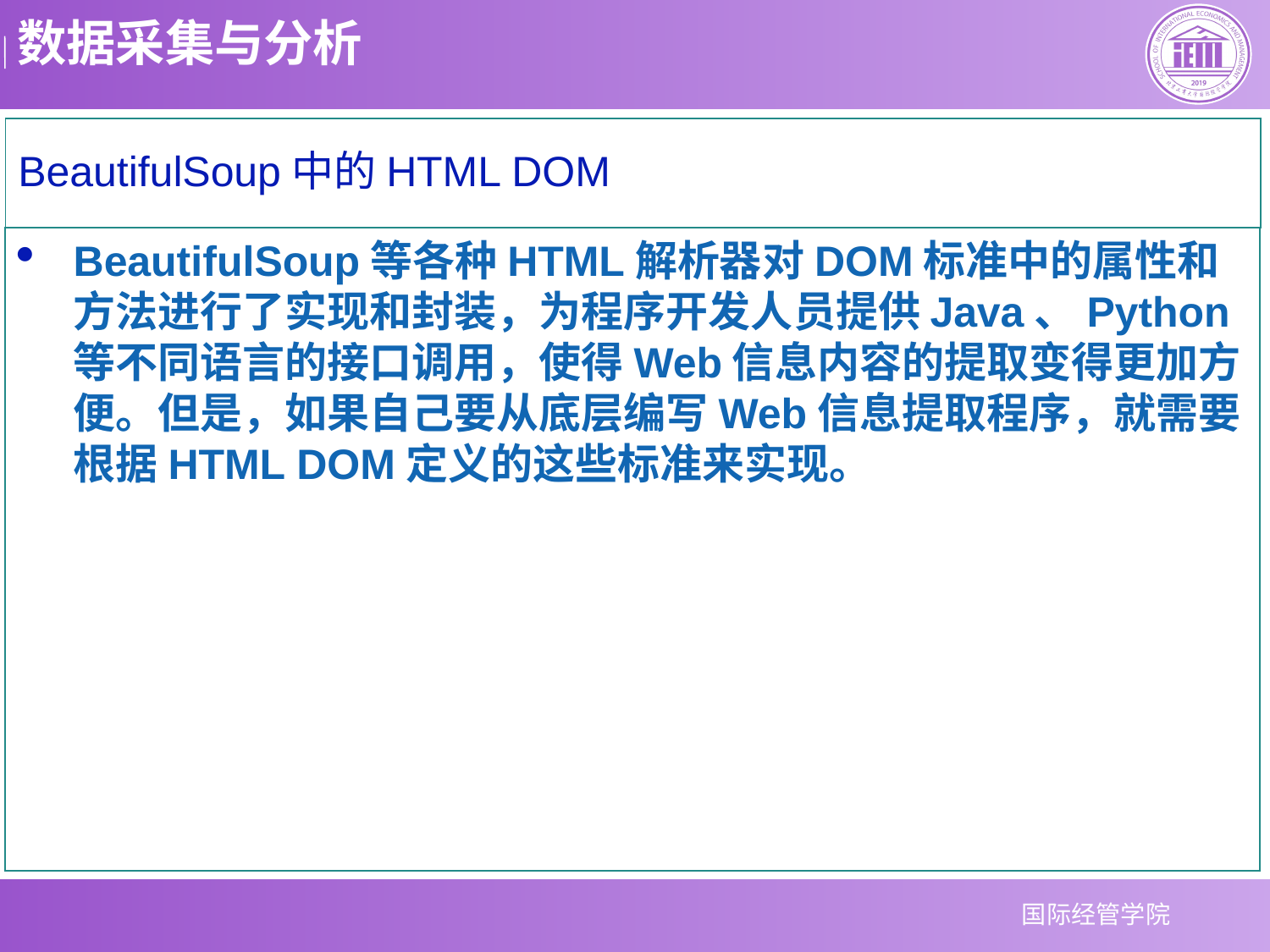

# BeautifulSoup中的HTML DOM
BeautifulSoup等各种HTML解析器对DOM标准中的属性和方法进行了实现和封装，为程序开发人员提供Java、Python等不同语言的接口调用，使得Web信息内容的提取变得更加方便。但是，如果自己要从底层编写Web信息提取程序，就需要根据HTML DOM定义的这些标准来实现。